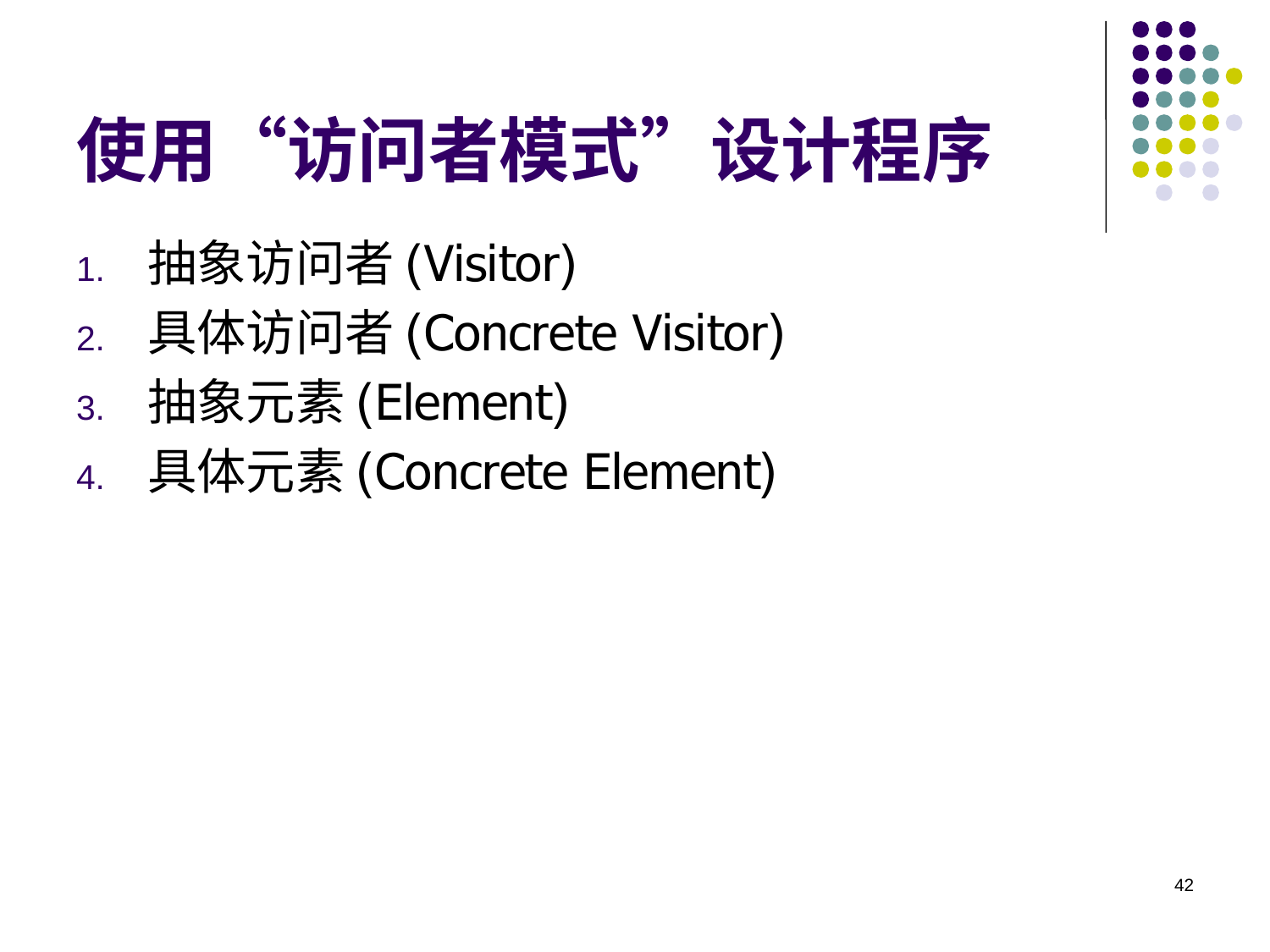

# 使用“访问者模式”设计程序
抽象访问者(Visitor)
具体访问者(Concrete Visitor)
抽象元素(Element)
具体元素(Concrete Element)
42